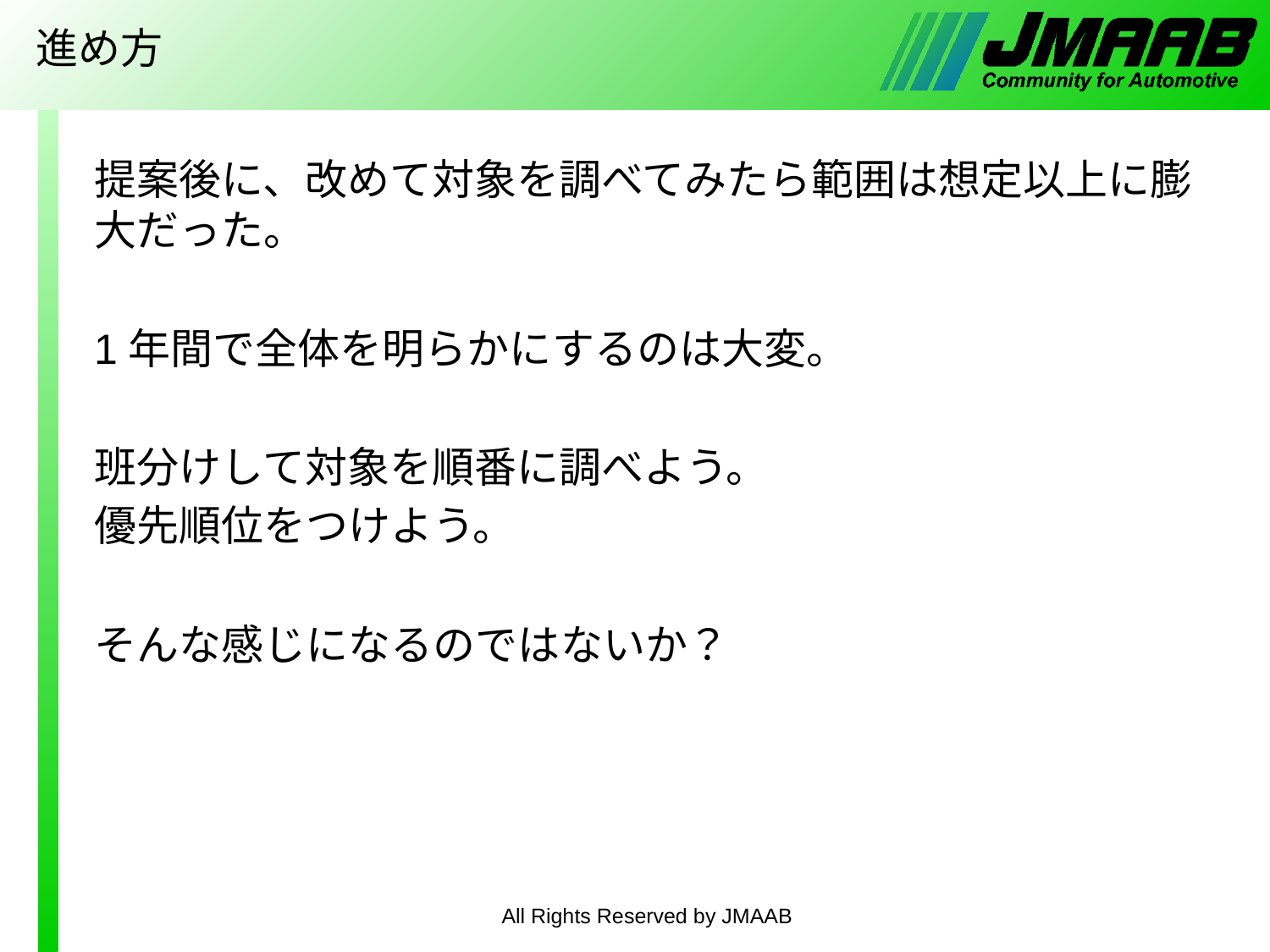

# 進め方
提案後に、改めて対象を調べてみたら範囲は想定以上に膨大だった。

1年間で全体を明らかにするのは大変。

班分けして対象を順番に調べよう。
優先順位をつけよう。

そんな感じになるのではないか？